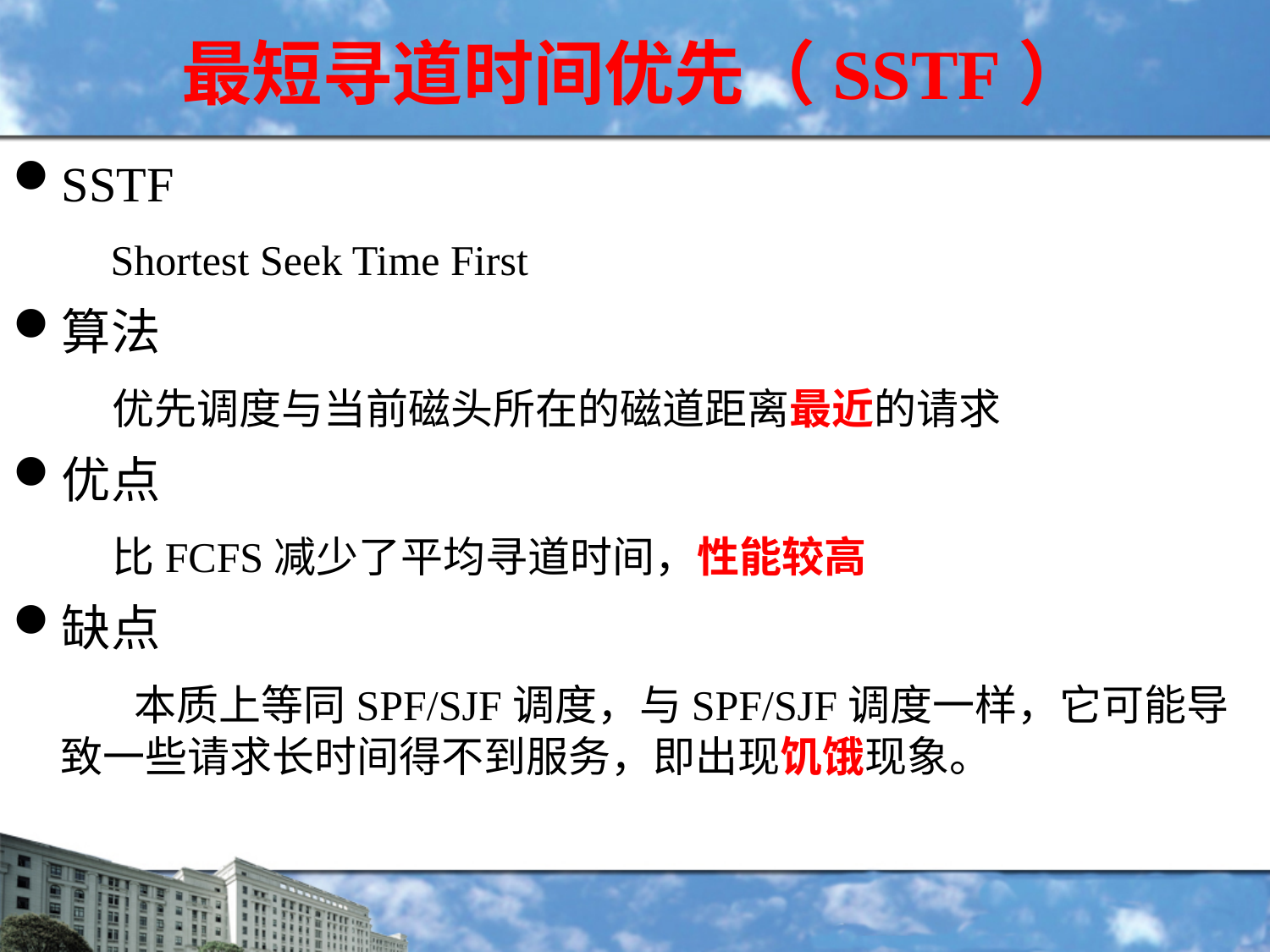

最短寻道时间优先（SSTF）
SSTF
        Shortest Seek Time First
算法
        优先调度与当前磁头所在的磁道距离最近的请求
优点
        比FCFS减少了平均寻道时间，性能较高
缺点
          本质上等同SPF/SJF调度，与SPF/SJF调度一样，它可能导致一些请求长时间得不到服务，即出现饥饿现象。